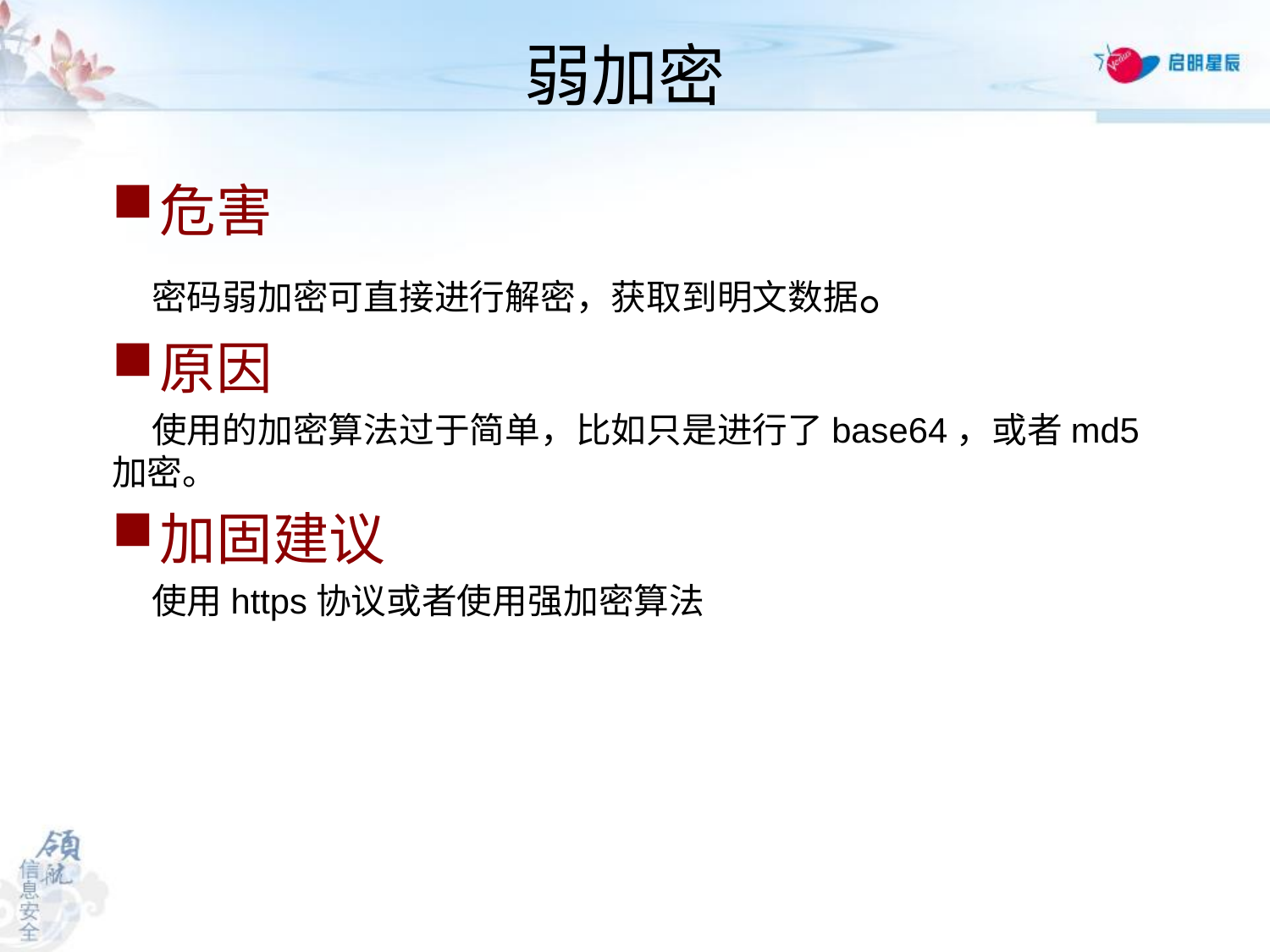

# 弱加密
危害
    密码弱加密可直接进行解密，获取到明文数据。
原因
    使用的加密算法过于简单，比如只是进行了base64，或者md5加密。
加固建议
    使用https协议或者使用强加密算法